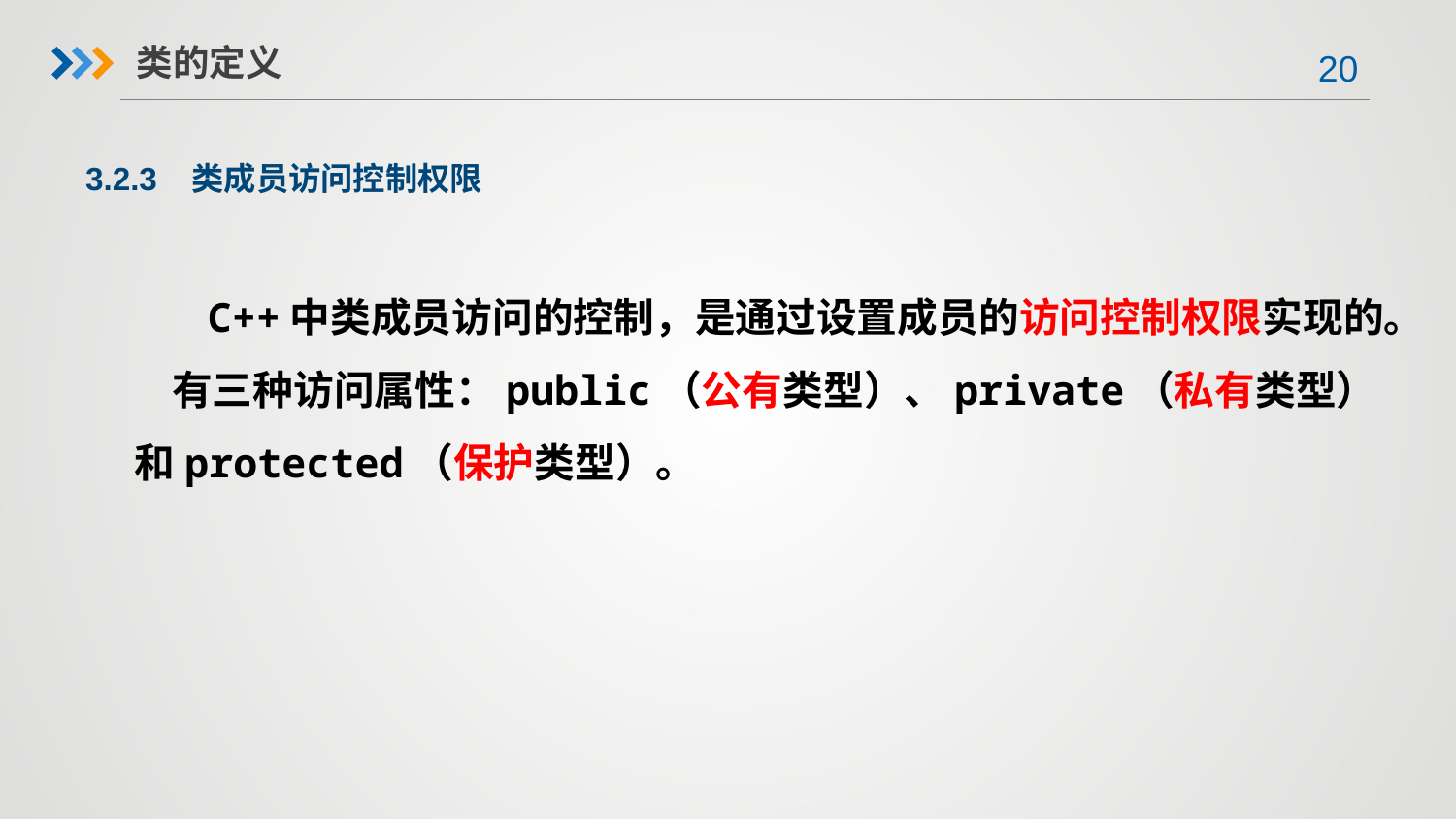

类的定义
3.2.3   类成员访问控制权限
   C++中类成员访问的控制，是通过设置成员的访问控制权限实现的。
   有三种访问属性：public（公有类型）、private（私有类型）和protected（保护类型）。